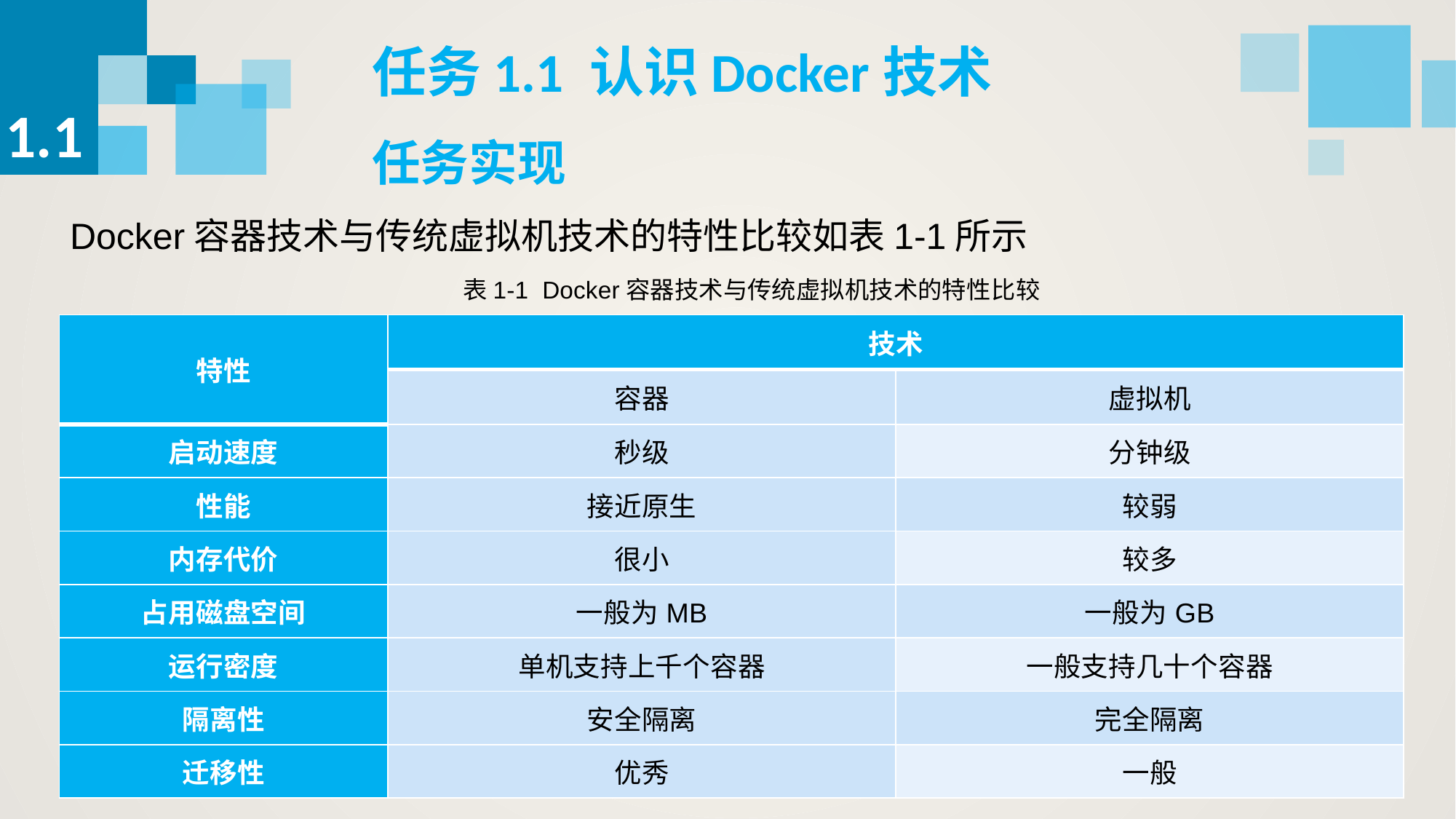

任务1.1 认识Docker技术
1.1
任务实现
Docker容器技术与传统虚拟机技术的特性比较如表1-1所示
表1-1  Docker容器技术与传统虚拟机技术的特性比较
| 特性 | 技术 |  |
| --- | --- | --- |
|  | 容器 | 虚拟机 |
| 启动速度 | 秒级 | 分钟级 |
| 性能 | 接近原生 | 较弱 |
| 内存代价 | 很小 | 较多 |
| 占用磁盘空间 | 一般为MB | 一般为GB |
| 运行密度 | 单机支持上千个容器 | 一般支持几十个容器 |
| 隔离性 | 安全隔离 | 完全隔离 |
| 迁移性 | 优秀 | 一般 |